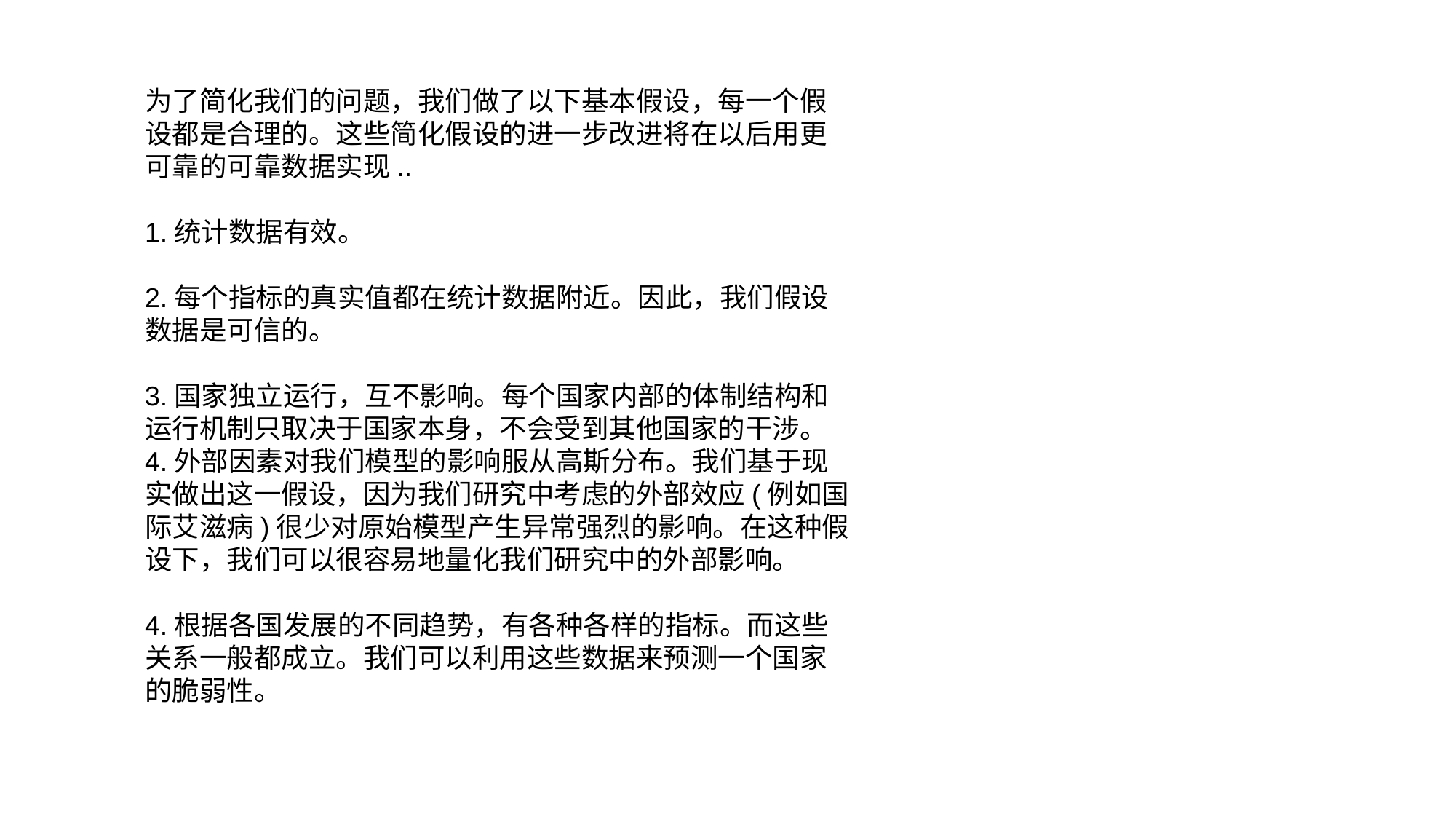

为了简化我们的问题，我们做了以下基本假设，每一个假设都是合理的。这些简化假设的进一步改进将在以后用更可靠的可靠数据实现..

1.统计数据有效。

2.每个指标的真实值都在统计数据附近。因此，我们假设数据是可信的。

3.国家独立运行，互不影响。每个国家内部的体制结构和运行机制只取决于国家本身，不会受到其他国家的干涉。
4.外部因素对我们模型的影响服从高斯分布。我们基于现实做出这一假设，因为我们研究中考虑的外部效应(例如国际艾滋病)很少对原始模型产生异常强烈的影响。在这种假设下，我们可以很容易地量化我们研究中的外部影响。

4.根据各国发展的不同趋势，有各种各样的指标。而这些关系一般都成立。我们可以利用这些数据来预测一个国家的脆弱性。